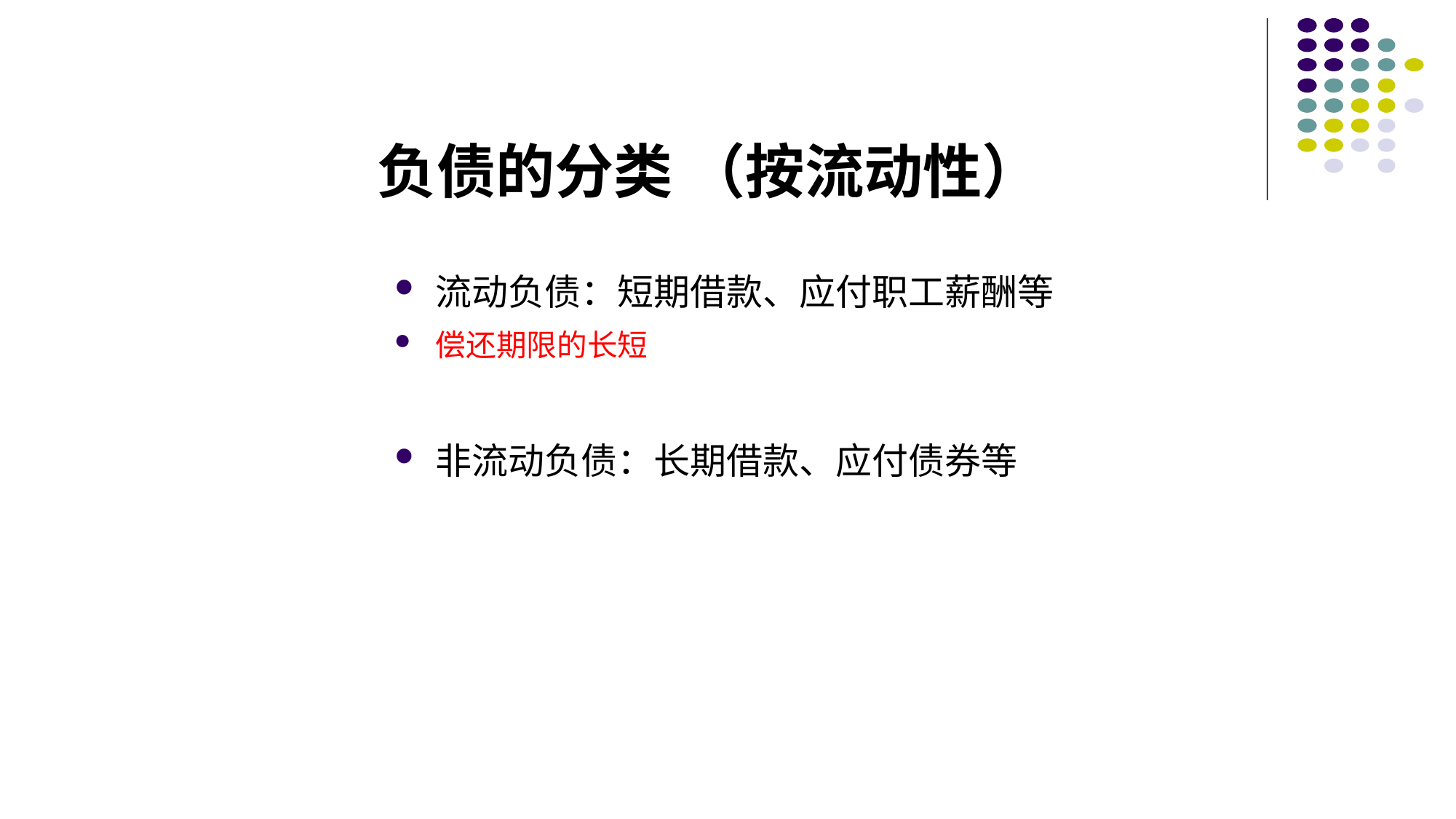

# 负债的分类 （按流动性）
流动负债：短期借款、应付职工薪酬等
偿还期限的长短

非流动负债：长期借款、应付债券等